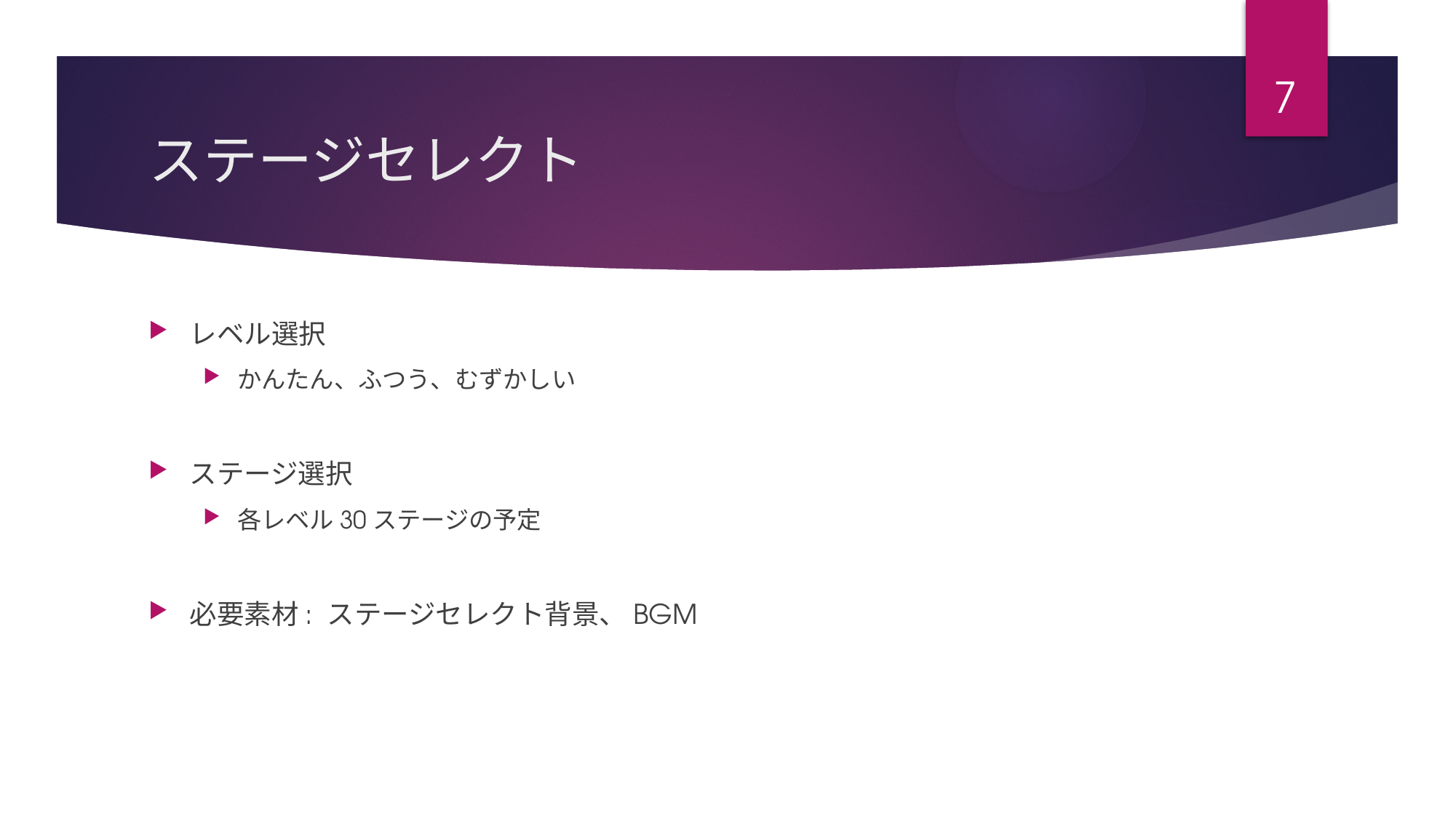

7
# ステージセレクト
レベル選択
かんたん、ふつう、むずかしい

ステージ選択
各レベル30ステージの予定

必要素材: ステージセレクト背景、BGM